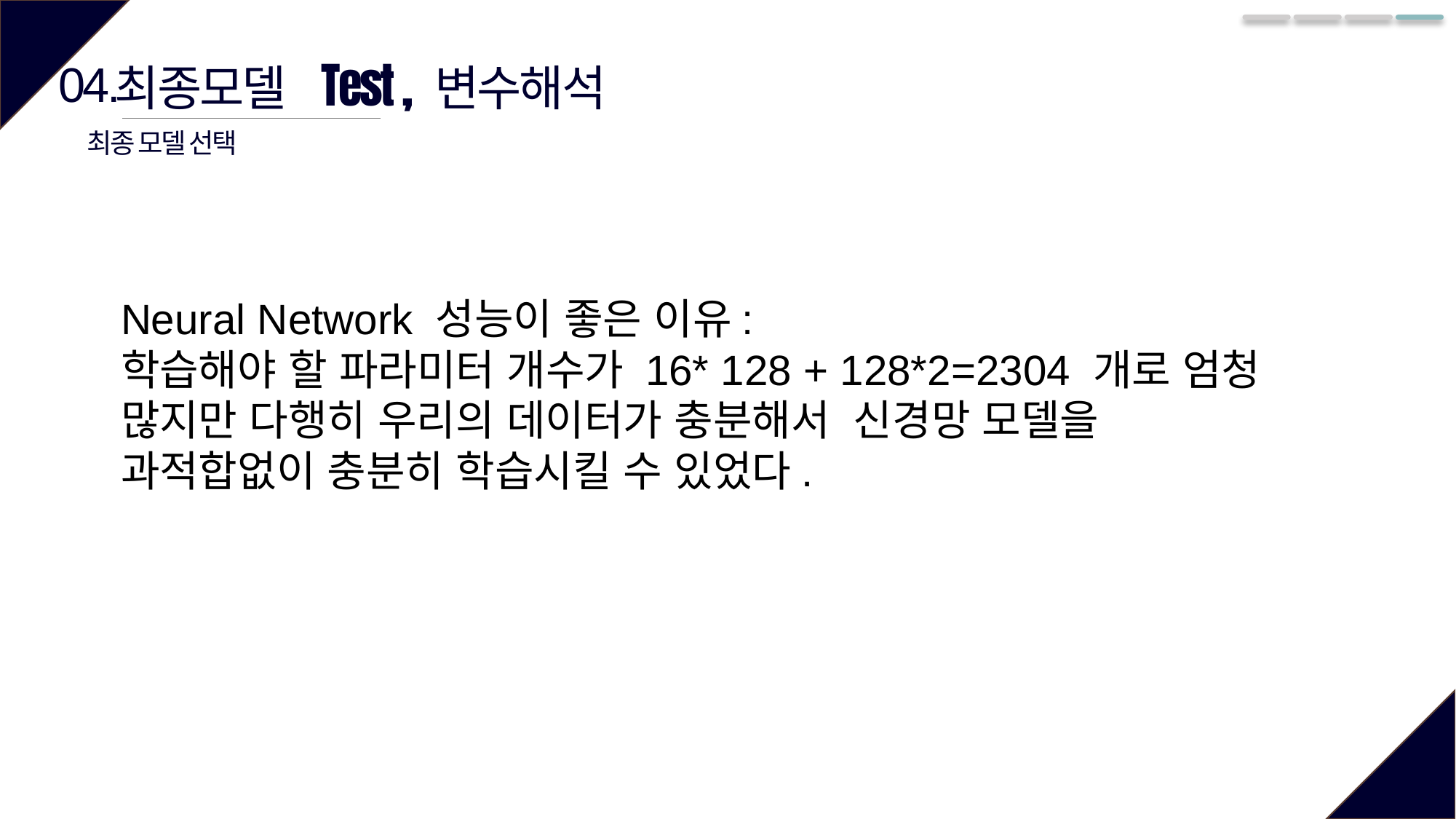

04.
최종모델  Test , 변수해석
최종 모델 선택
Neural Network 성능이 좋은 이유:
학습해야 할 파라미터 개수가 16* 128 + 128*2=2304 개로 엄청 많지만 다행히 우리의 데이터가 충분해서  신경망 모델을 과적합없이 충분히 학습시킬 수 있었다.